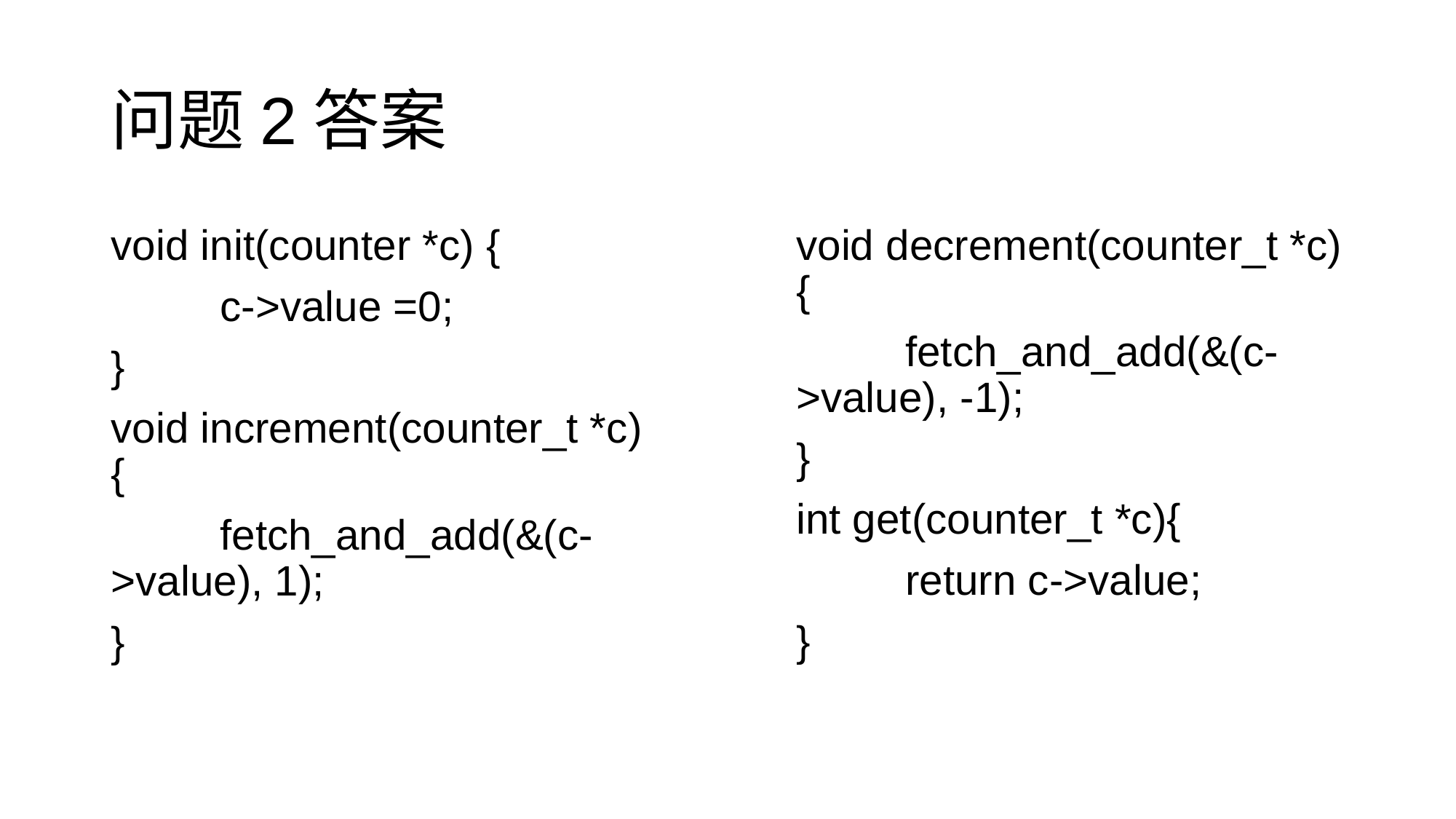

# 问题2答案
void init(counter *c) {
	c->value =0;
}
void increment(counter_t *c) {
	fetch_and_add(&(c->value), 1);
}
void decrement(counter_t *c) {
	fetch_and_add(&(c->value), -1);
}
int get(counter_t *c){
	return c->value;
}